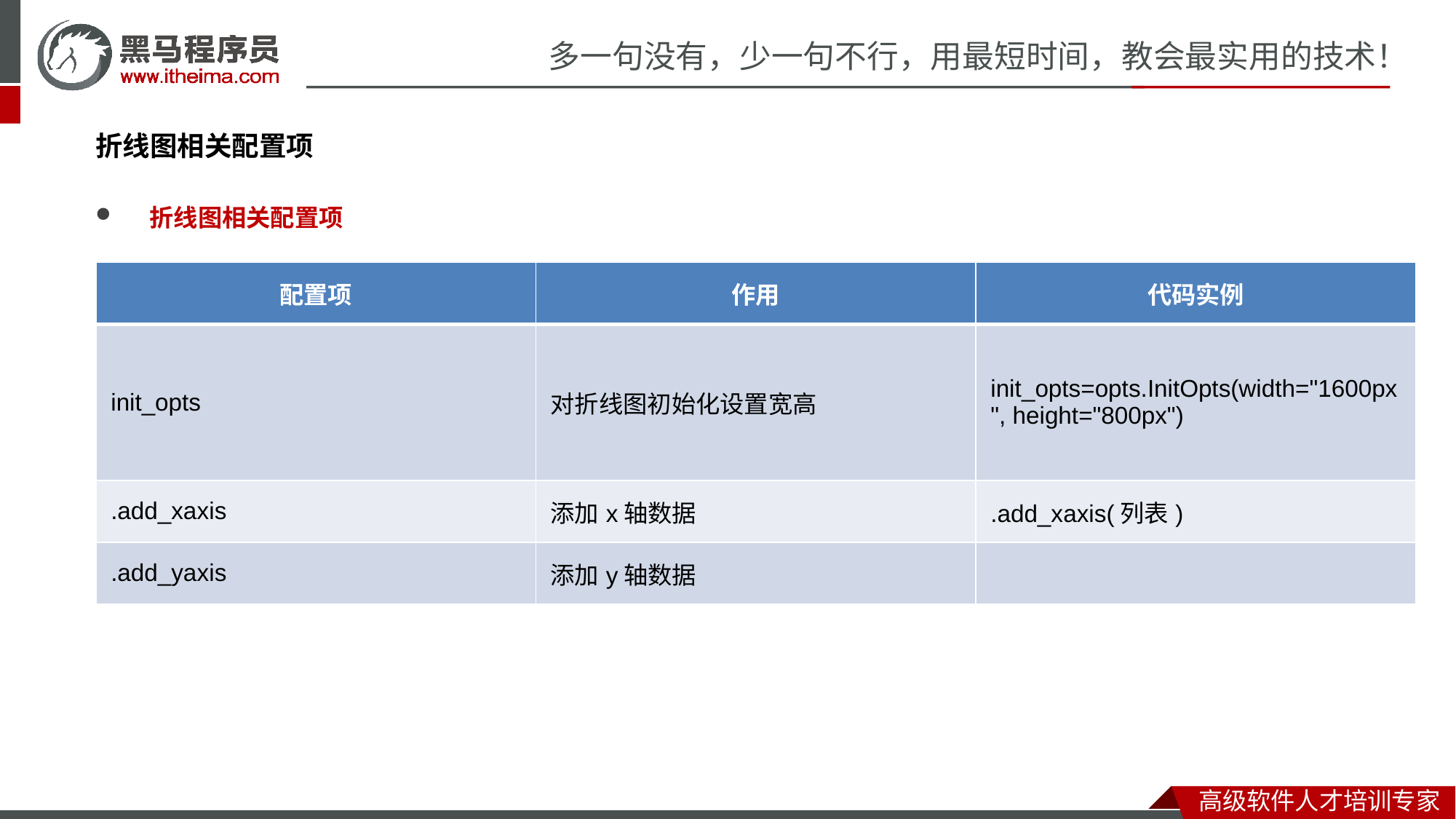

折线图相关配置项
 折线图相关配置项

| 配置项 | 作用 | 代码实例 |
| --- | --- | --- |
| init\_opts | 对折线图初始化设置宽高 | init\_opts=opts.InitOpts(width="1600px", height="800px") |
| .add\_xaxis | 添加x轴数据 | .add\_xaxis(列表) |
| .add\_yaxis | 添加y轴数据 |  |